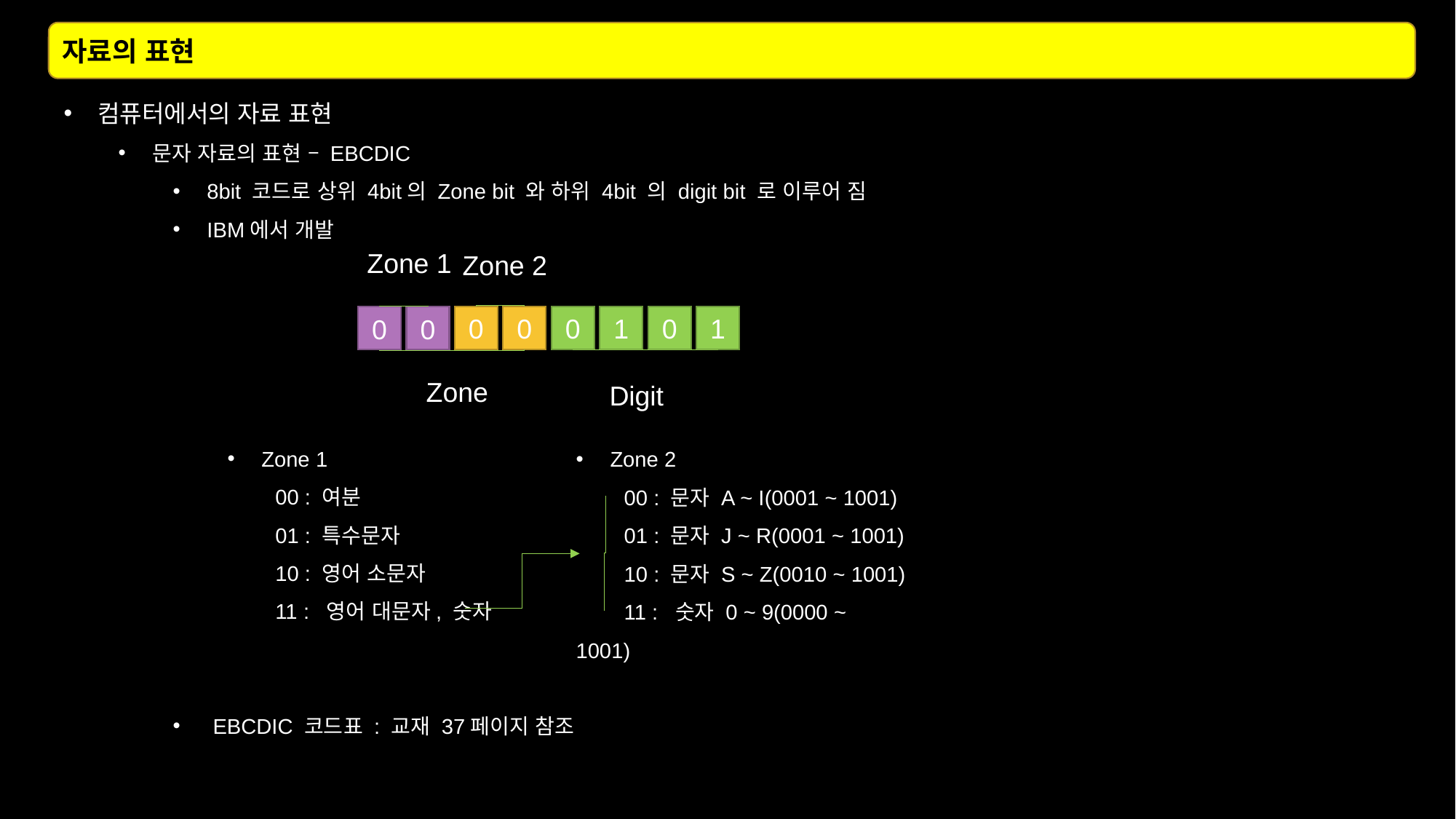

자료의 표현
컴퓨터에서의 자료 표현
문자 자료의 표현 – EBCDIC
8bit 코드로 상위 4bit의 Zone bit 와 하위 4bit 의 digit bit 로 이루어 짐
IBM에서 개발

Zone 1
        00 : 여분
        01 : 특수문자
        10 : 영어 소문자
        11 :  영어 대문자, 숫자

 EBCDIC 코드표 : 교재 37페이지 참조
Zone 1
Zone 2
0
0
0
1
0
1
0
0
Zone
Digit
Zone 2
        00 : 문자 A ~ I(0001 ~ 1001)
        01 : 문자 J ~ R(0001 ~ 1001)
        10 : 문자 S ~ Z(0010 ~ 1001)
        11 :  숫자 0 ~ 9(0000 ~ 1001)